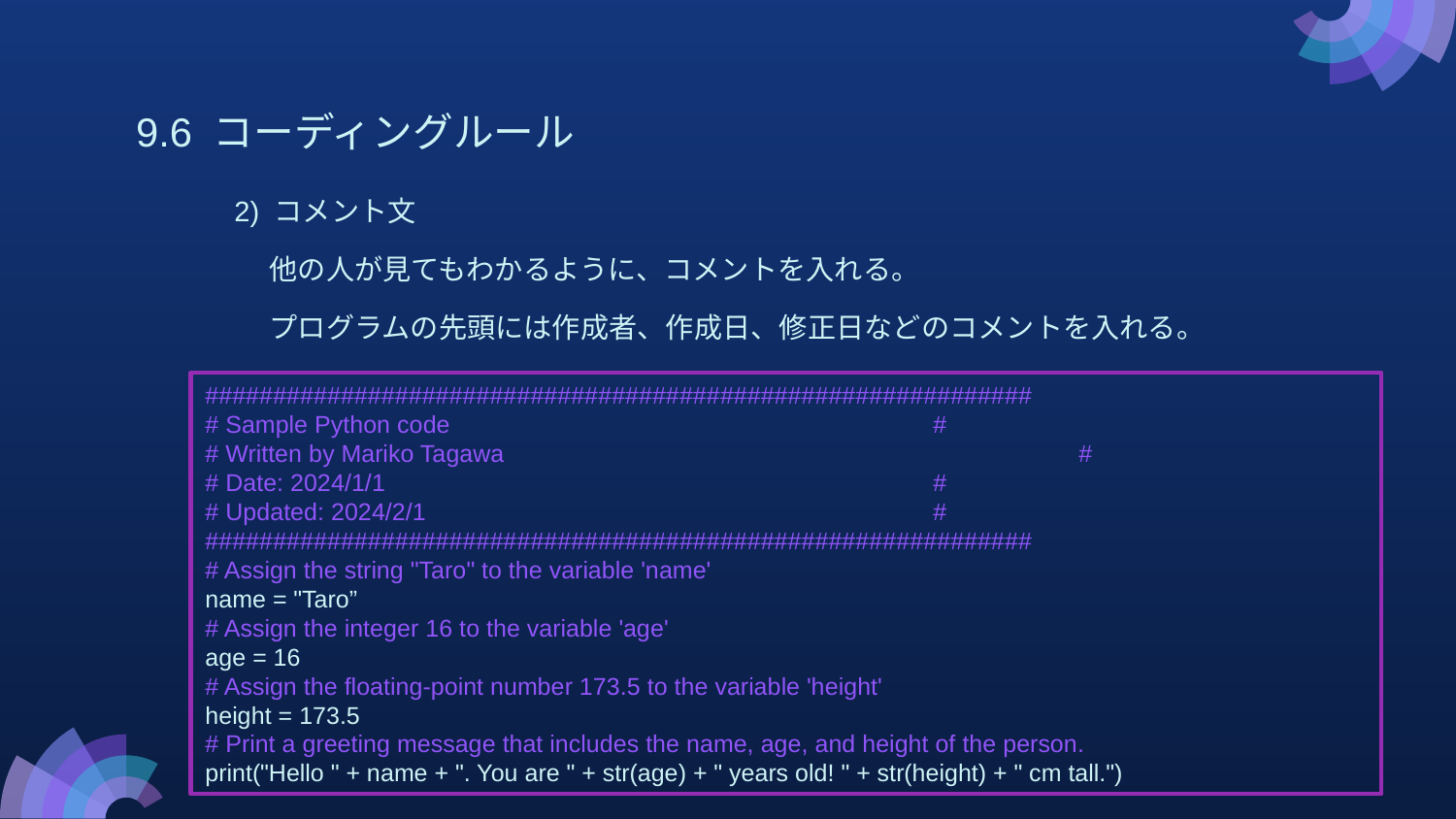

9.6 コーディングルール
2) コメント文
他の人が見てもわかるように、コメントを入れる。
プログラムの先頭には作成者、作成日、修正日などのコメントを入れる。
#############################################################
# Sample Python code				#
# Written by Mariko Tagawa				#
# Date: 2024/1/1				#
# Updated: 2024/2/1				#
#############################################################
# Assign the string "Taro" to the variable 'name'
name = "Taro”
# Assign the integer 16 to the variable 'age'
age = 16
# Assign the floating-point number 173.5 to the variable 'height'
height = 173.5
# Print a greeting message that includes the name, age, and height of the person.
print("Hello " + name + ". You are " + str(age) + " years old! " + str(height) + " cm tall.")